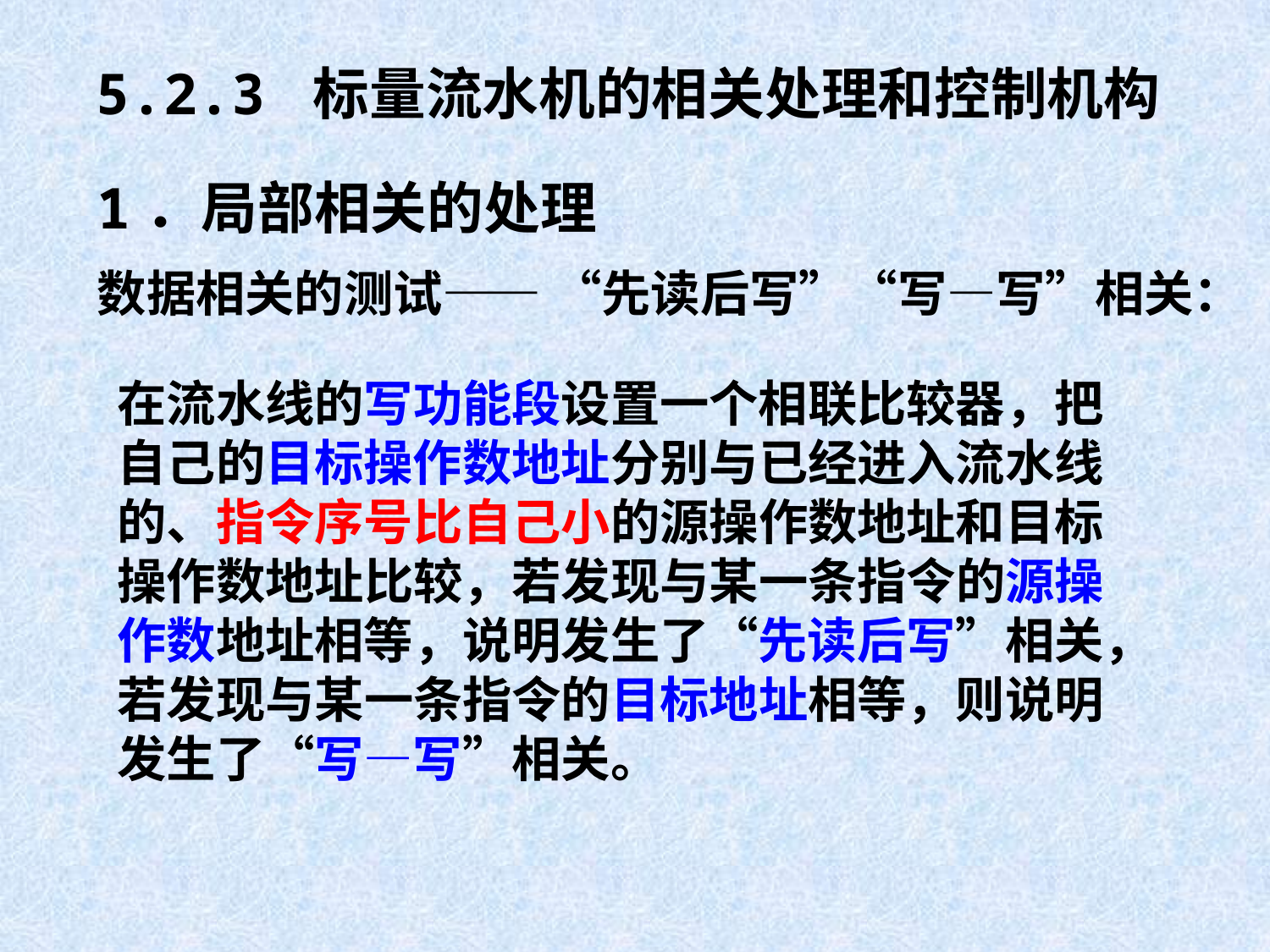

# 5.2.3 标量流水机的相关处理和控制机构
1．局部相关的处理
数据相关的测试—— “先读后写”“写—写”相关：
在流水线的写功能段设置一个相联比较器，把自己的目标操作数地址分别与已经进入流水线的、指令序号比自己小的源操作数地址和目标操作数地址比较，若发现与某一条指令的源操作数地址相等，说明发生了“先读后写”相关，若发现与某一条指令的目标地址相等，则说明发生了“写—写”相关。